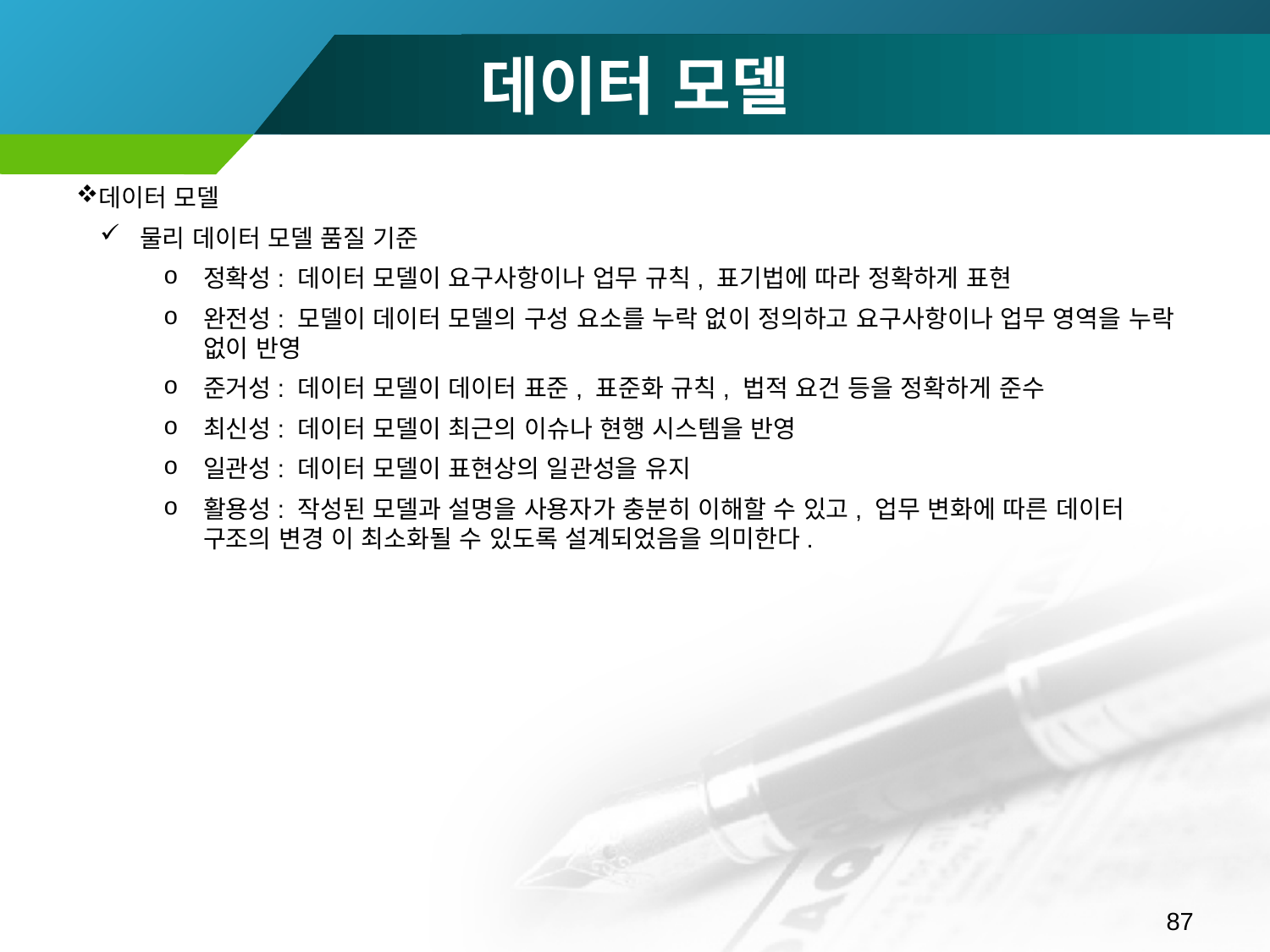

# 데이터 모델
데이터 모델
물리 데이터 모델 품질 기준
정확성: 데이터 모델이 요구사항이나 업무 규칙, 표기법에 따라 정확하게 표현
완전성: 모델이 데이터 모델의 구성 요소를 누락 없이 정의하고 요구사항이나 업무 영역을 누락 없이 반영
준거성: 데이터 모델이 데이터 표준, 표준화 규칙, 법적 요건 등을 정확하게 준수
최신성: 데이터 모델이 최근의 이슈나 현행 시스템을 반영
일관성: 데이터 모델이 표현상의 일관성을 유지
활용성: 작성된 모델과 설명을 사용자가 충분히 이해할 수 있고, 업무 변화에 따른 데이터 구조의 변경 이 최소화될 수 있도록 설계되었음을 의미한다.
87